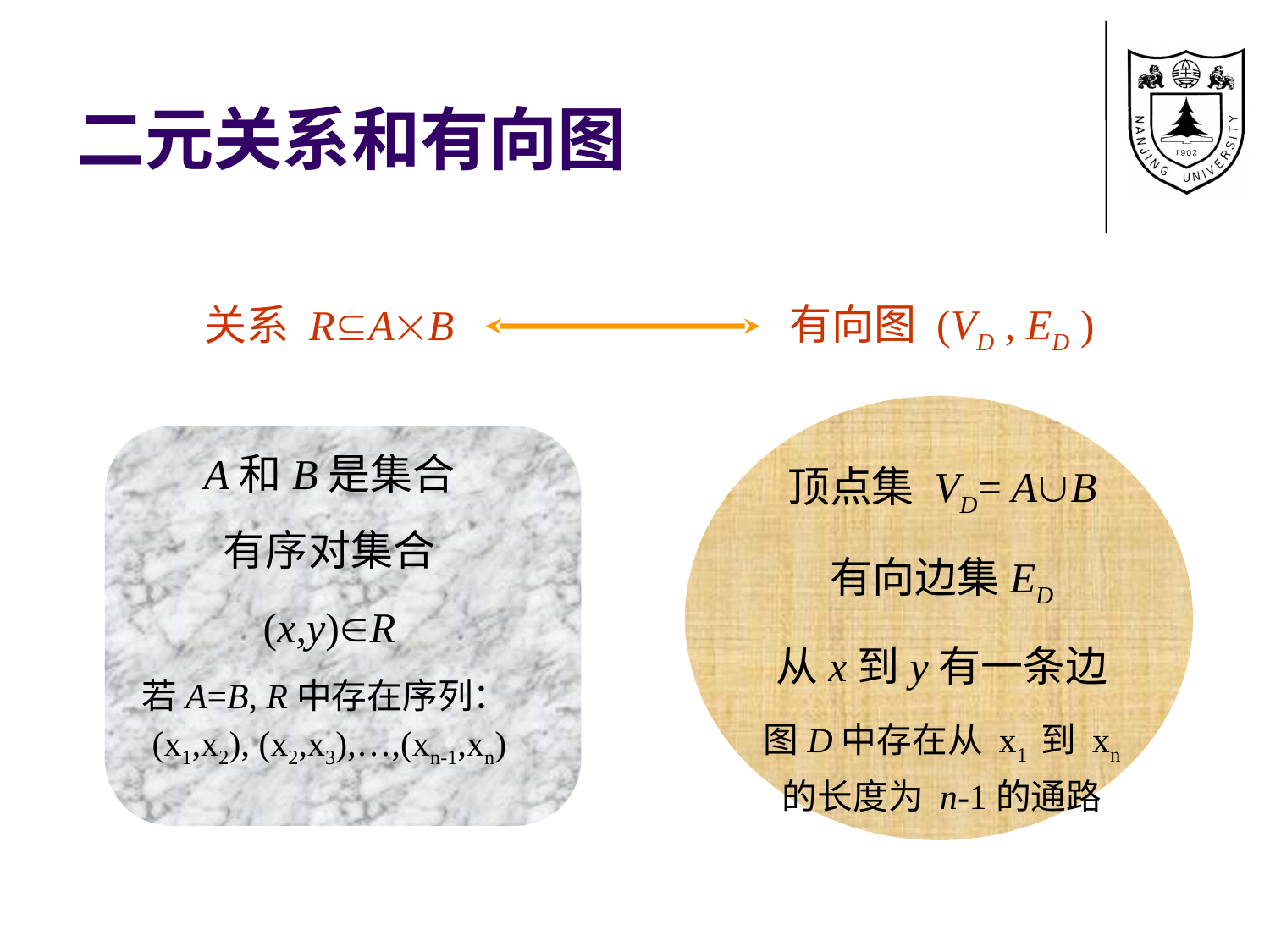

# 二元关系和有向图
有向图 (VD , ED )

顶点集 VD= A∪B
有向边集ED
从x到y有一条边
图D中存在从 x1 到 xn 的长度为 n-1的通路
关系 R⊆A×B

A和B是集合
有序对集合
(x,y)∈R
若A=B, R中存在序列：(x1,x2), (x2,x3),…,(xn-1,xn)